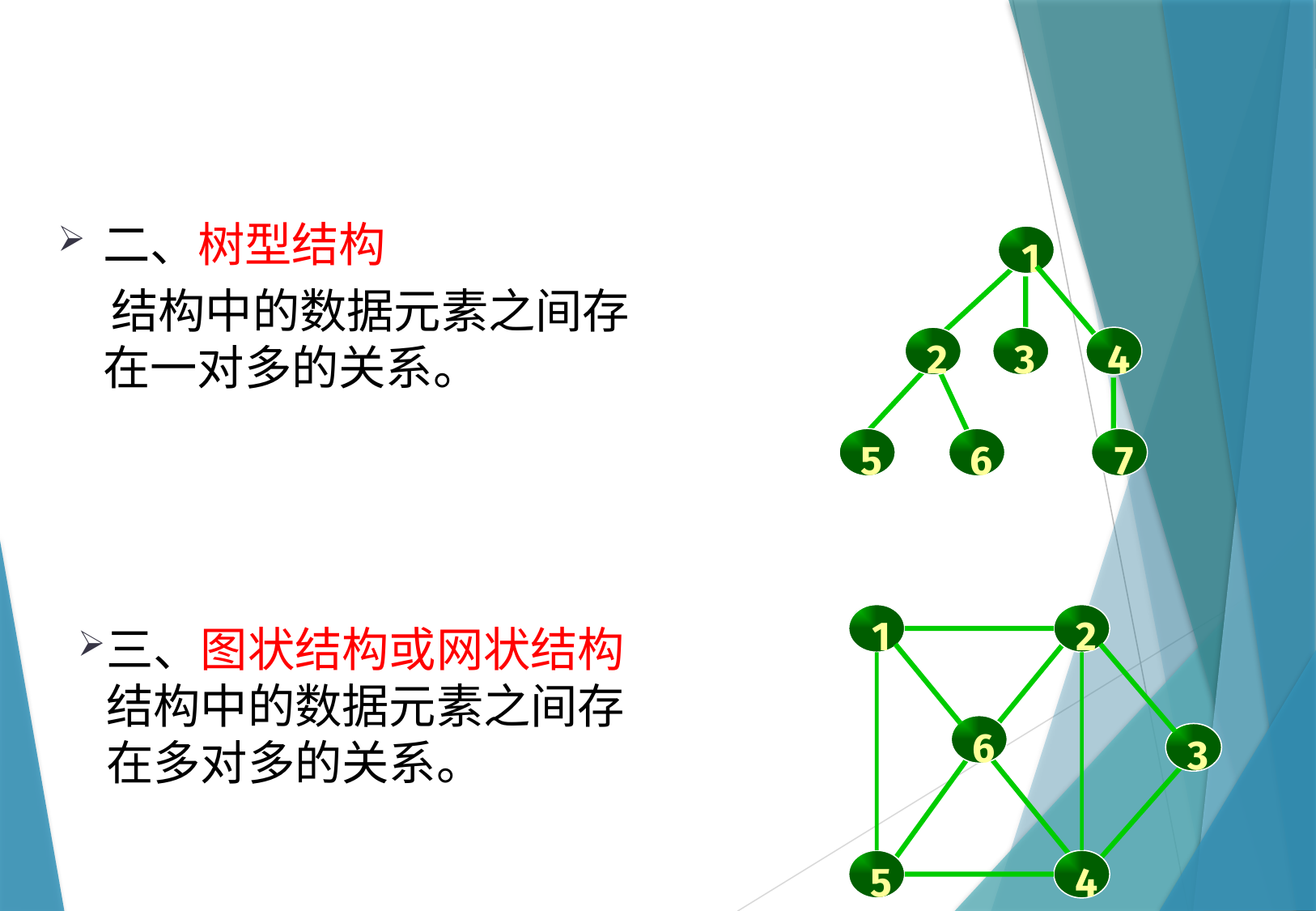

二、树型结构
    结构中的数据元素之间存在一对多的关系。

1

2

3

4

5

6

7

1
2

6

3

5
4

三、图状结构或网状结构   结构中的数据元素之间存在多对多的关系。